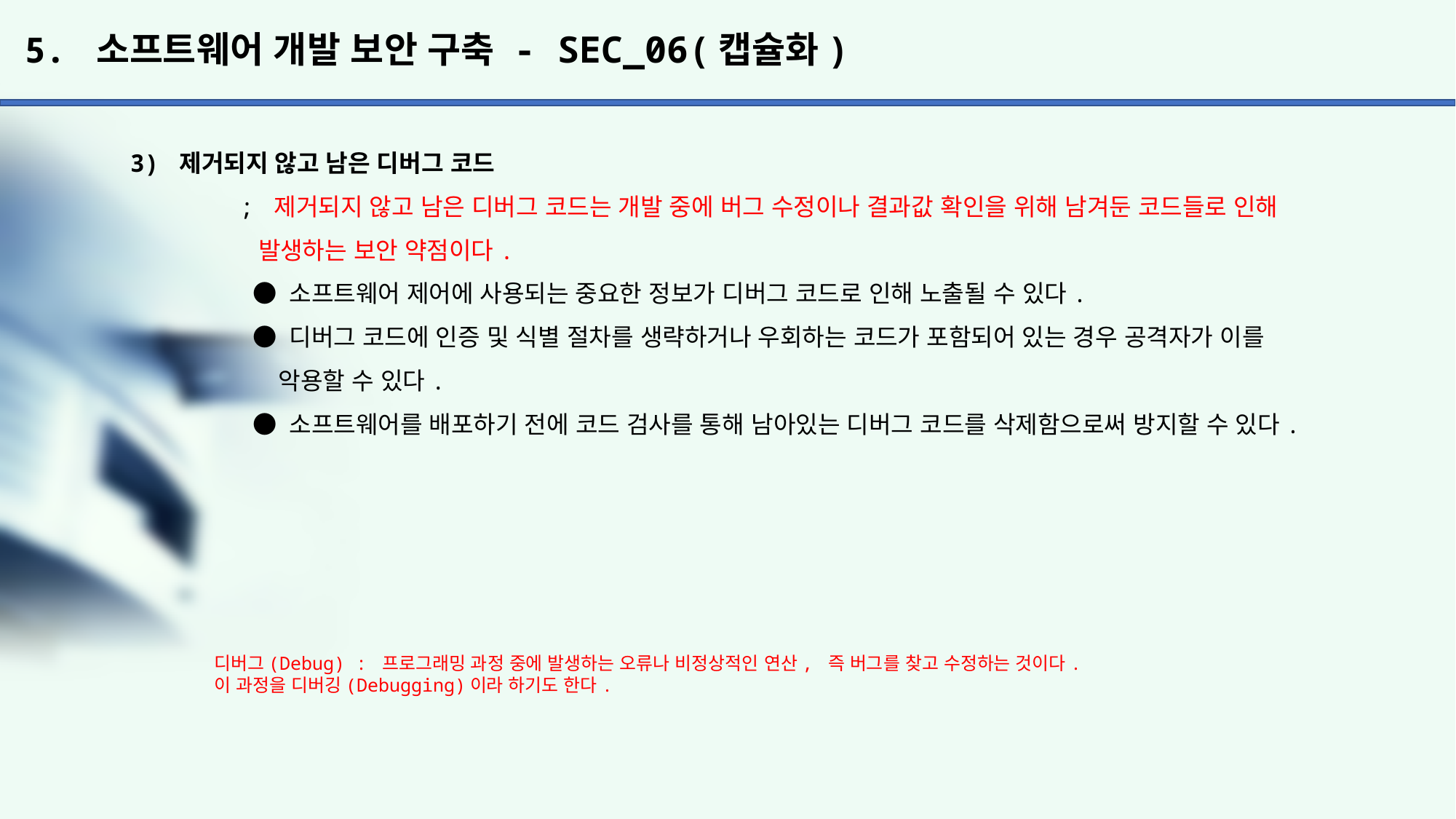

# 5. 소프트웨어 개발 보안 구축 - SEC_06(캡슐화)
3) 제거되지 않고 남은 디버그 코드
	; 제거되지 않고 남은 디버그 코드는 개발 중에 버그 수정이나 결과값 확인을 위해 남겨둔 코드들로 인해
	  발생하는 보안 약점이다.
	  ● 소프트웨어 제어에 사용되는 중요한 정보가 디버그 코드로 인해 노출될 수 있다.
	  ● 디버그 코드에 인증 및 식별 절차를 생략하거나 우회하는 코드가 포함되어 있는 경우 공격자가 이를
	     악용할 수 있다.
	  ● 소프트웨어를 배포하기 전에 코드 검사를 통해 남아있는 디버그 코드를 삭제함으로써 방지할 수 있다.
디버그(Debug) : 프로그래밍 과정 중에 발생하는 오류나 비정상적인 연산, 즉 버그를 찾고 수정하는 것이다.
이 과정을 디버깅(Debugging)이라 하기도 한다.